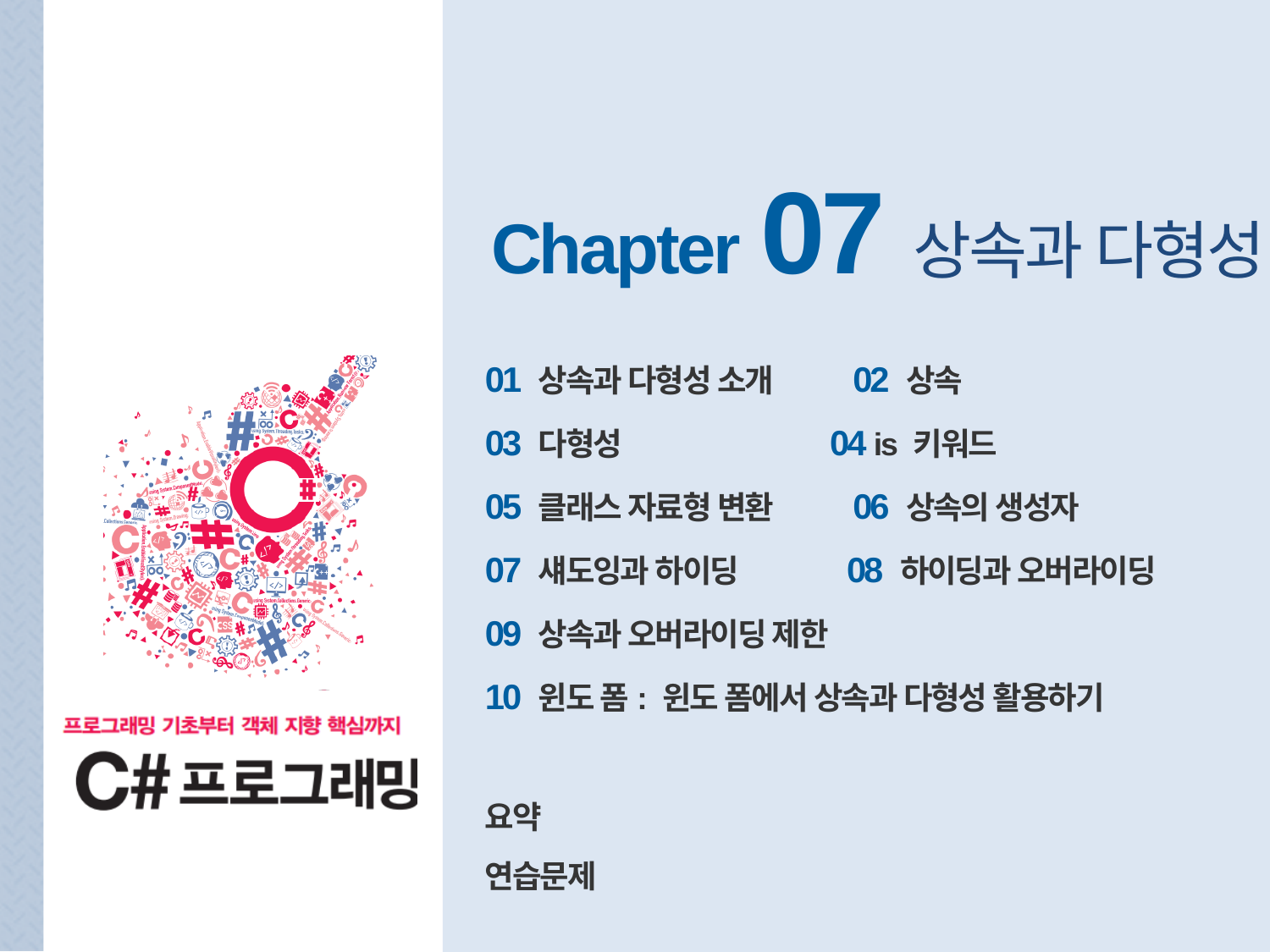

Chapter 07상속과 다형성
01 상속과 다형성 소개          02 상속
03 다형성                            04 is 키워드
05 클래스 자료형 변환          06 상속의 생성자
07 섀도잉과 하이딩              08 하이딩과 오버라이딩
09 상속과 오버라이딩 제한
10 윈도 폼: 윈도 폼에서 상속과 다형성 활용하기

요약
연습문제